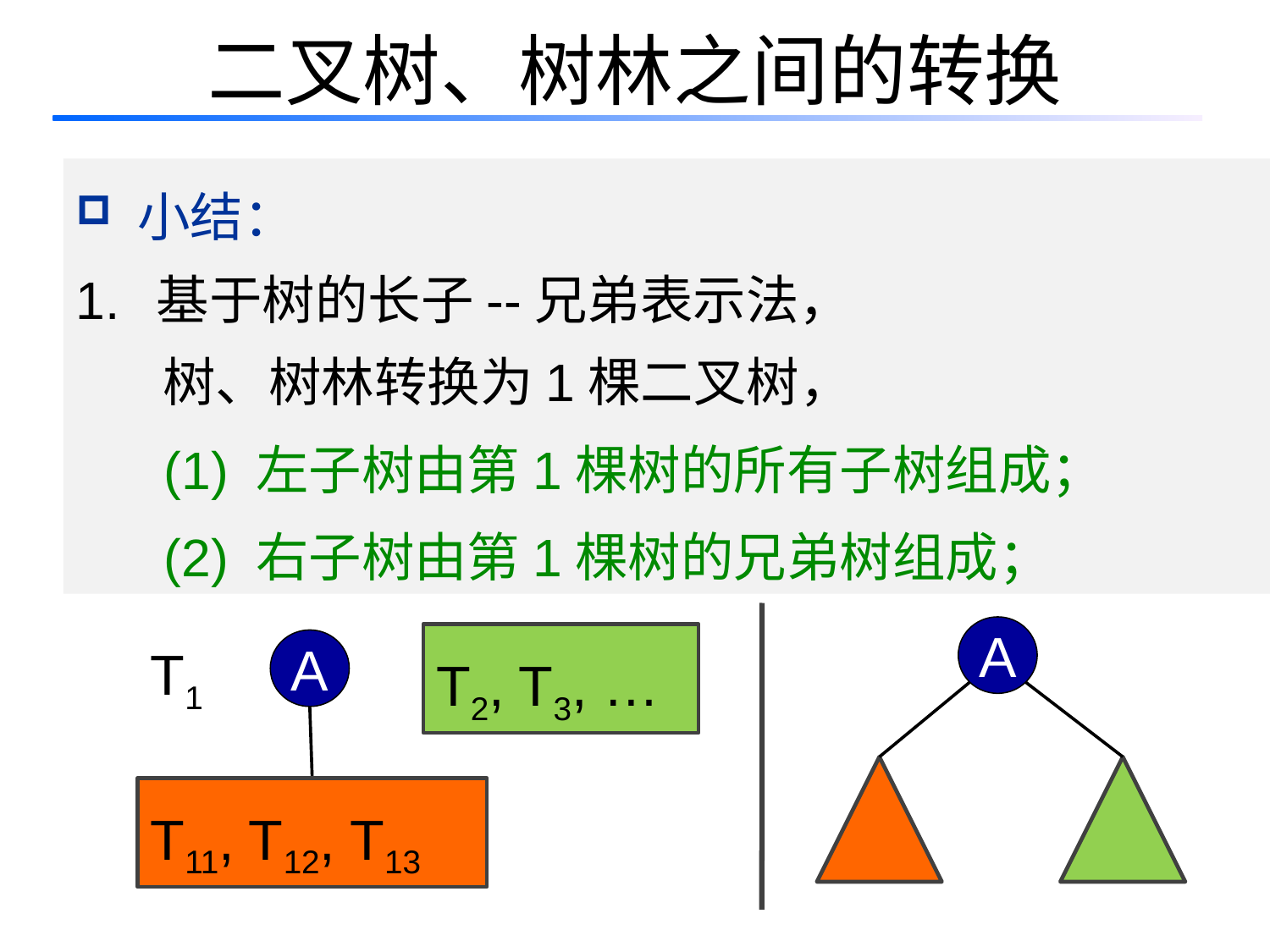

# 二叉树、树林之间的转换

 小结：
  基于树的长子--兄弟表示法，
     树、树林转换为1棵二叉树，
     (1) 左子树由第1棵树的所有子树组成；
     (2) 右子树由第1棵树的兄弟树组成；
T1
A
T2, T3, …
A

T11, T12, T13